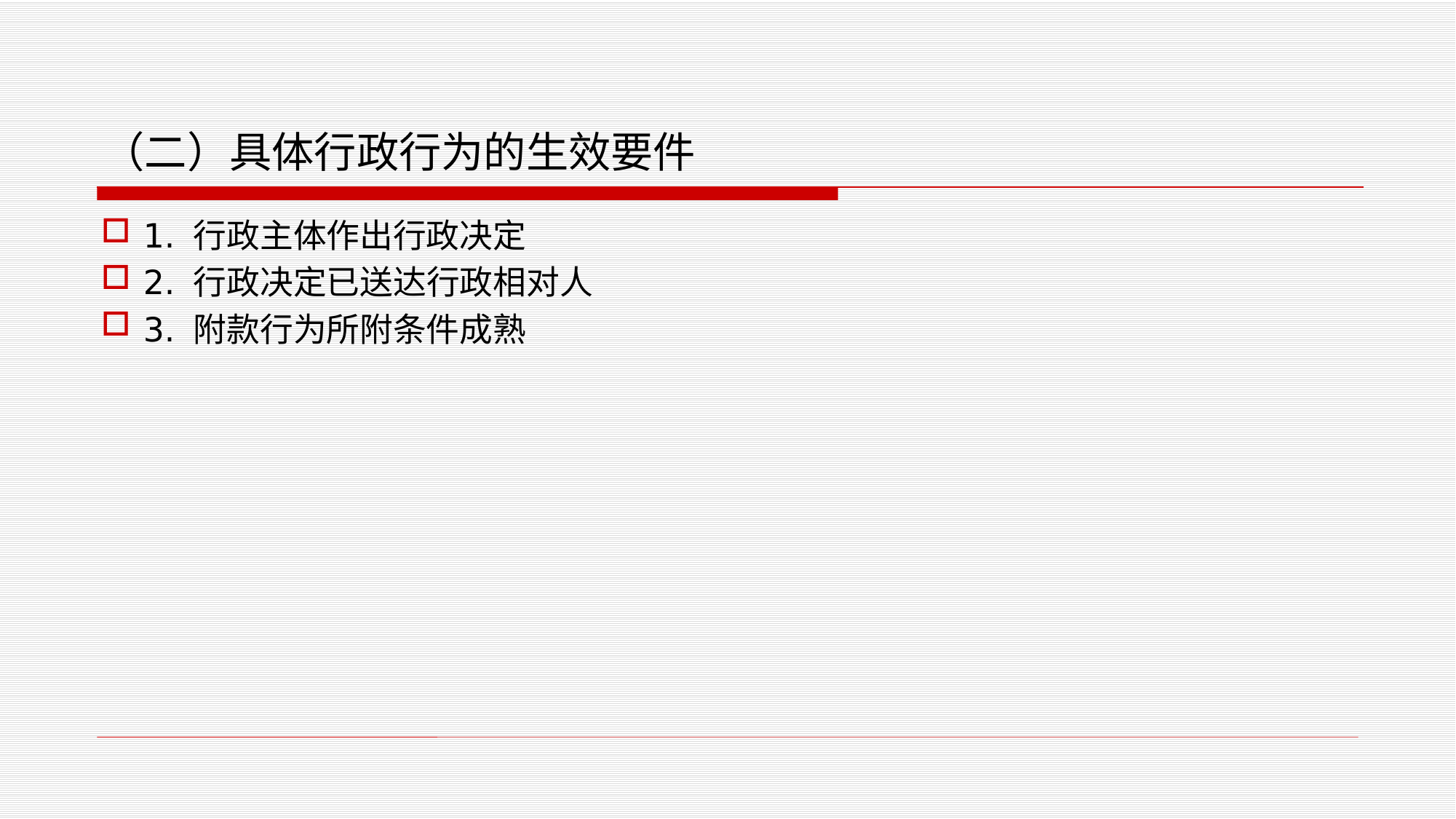

# （二）具体行政行为的生效要件
1. 行政主体作出行政决定
2. 行政决定已送达行政相对人
3. 附款行为所附条件成熟